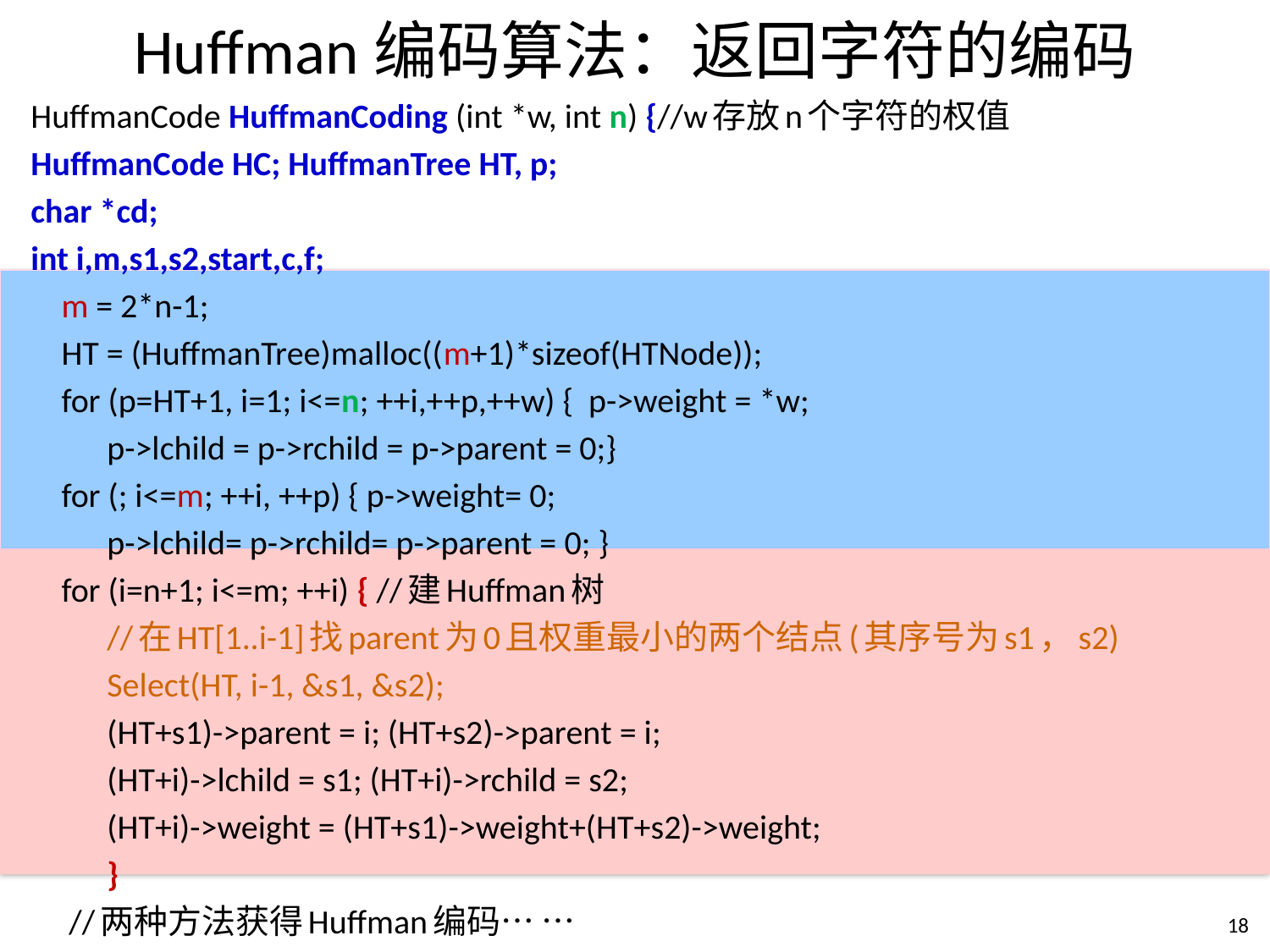

# Huffman编码算法：返回字符的编码
HuffmanCode HuffmanCoding (int *w, int n) {//w存放n个字符的权值
HuffmanCode HC; HuffmanTree HT, p;
char *cd;
int i,m,s1,s2,start,c,f;
    m = 2*n-1;
    HT = (HuffmanTree)malloc((m+1)*sizeof(HTNode));
    for (p=HT+1, i=1; i<=n; ++i,++p,++w) {  p->weight = *w;
        	p->lchild = p->rchild = p->parent = 0;}
    for (; i<=m; ++i, ++p) { p->weight= 0;
	p->lchild= p->rchild= p->parent = 0; }
    for (i=n+1; i<=m; ++i) { //建Huffman树
	//在HT[1..i-1]找parent为0且权重最小的两个结点(其序号为s1，s2)
	Select(HT, i-1, &s1, &s2);
	(HT+s1)->parent = i; (HT+s2)->parent = i;
	(HT+i)->lchild = s1; (HT+i)->rchild = s2;
	(HT+i)->weight = (HT+s1)->weight+(HT+s2)->weight;
          }
     //两种方法获得Huffman编码… …

18